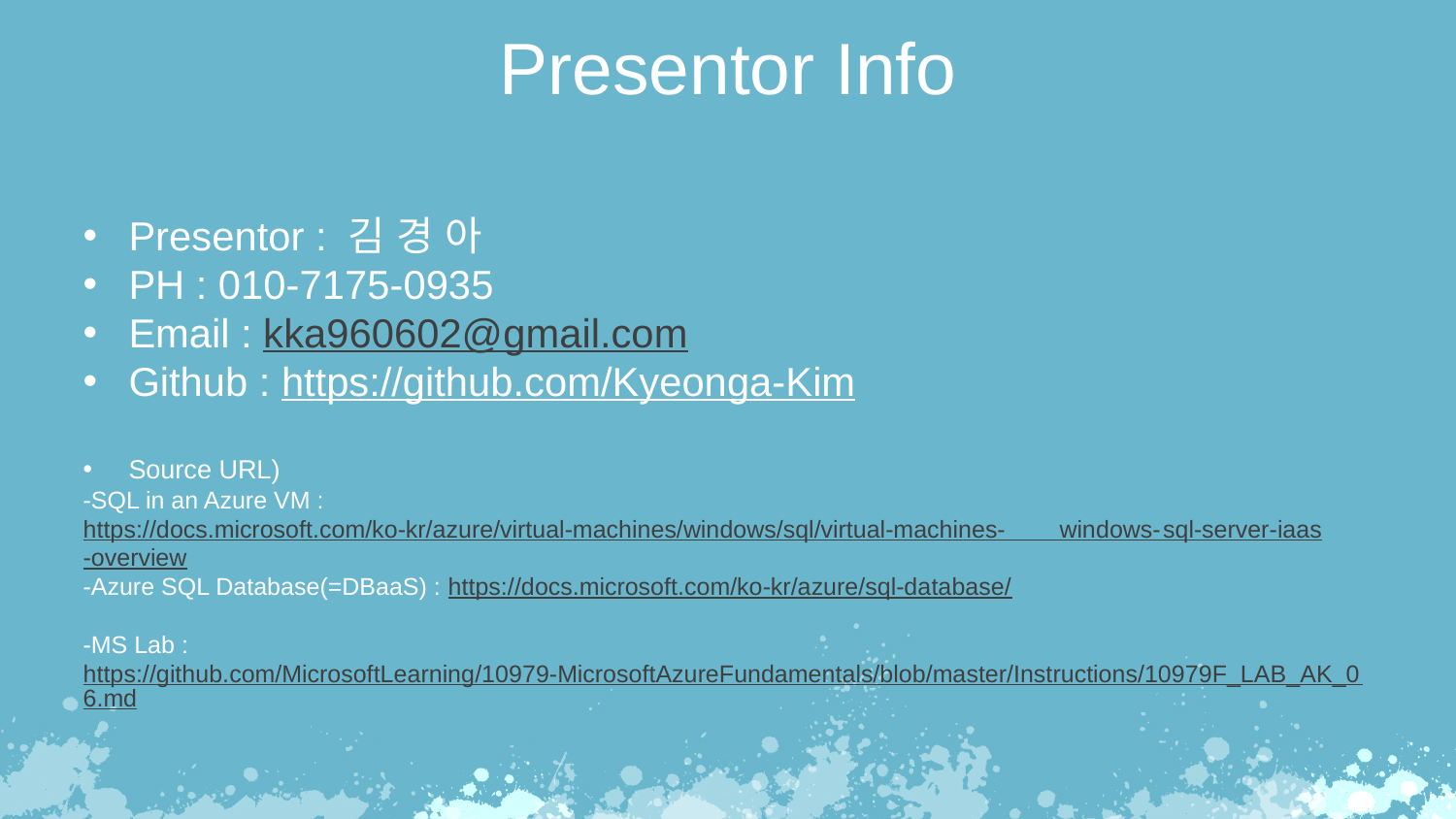

Presentor Info
Presentor : 김 경 아
PH : 010-7175-0935
Email : kka960602@gmail.com
Github : https://github.com/Kyeonga-Kim

Source URL)
-SQL in an Azure VM : https://docs.microsoft.com/ko-kr/azure/virtual-machines/windows/sql/virtual-machines-        windows-sql-server-iaas-overview
-Azure SQL Database(=DBaaS) : https://docs.microsoft.com/ko-kr/azure/sql-database/

-MS Lab :https://github.com/MicrosoftLearning/10979-MicrosoftAzureFundamentals/blob/master/Instructions/10979F_LAB_AK_06.md